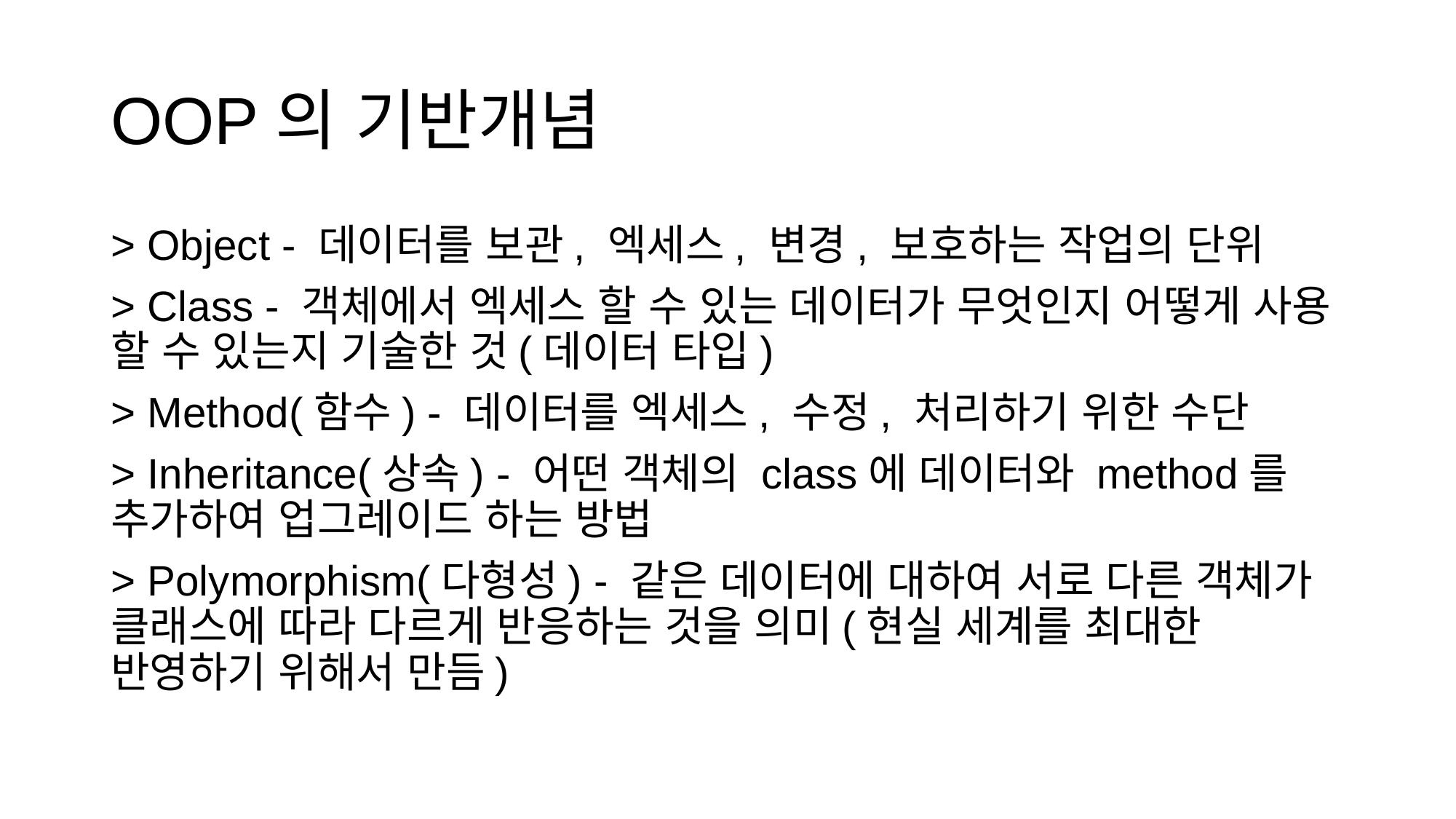

# OOP의 기반개념
> Object - 데이터를 보관, 엑세스, 변경, 보호하는 작업의 단위
> Class - 객체에서 엑세스 할 수 있는 데이터가 무엇인지 어떻게 사용 할 수 있는지 기술한 것(데이터 타입)
> Method(함수) - 데이터를 엑세스, 수정, 처리하기 위한 수단
> Inheritance(상속) - 어떤 객체의 class에 데이터와 method를 추가하여 업그레이드 하는 방법
> Polymorphism(다형성) - 같은 데이터에 대하여 서로 다른 객체가 클래스에 따라 다르게 반응하는 것을 의미(현실 세계를 최대한 반영하기 위해서 만듬)